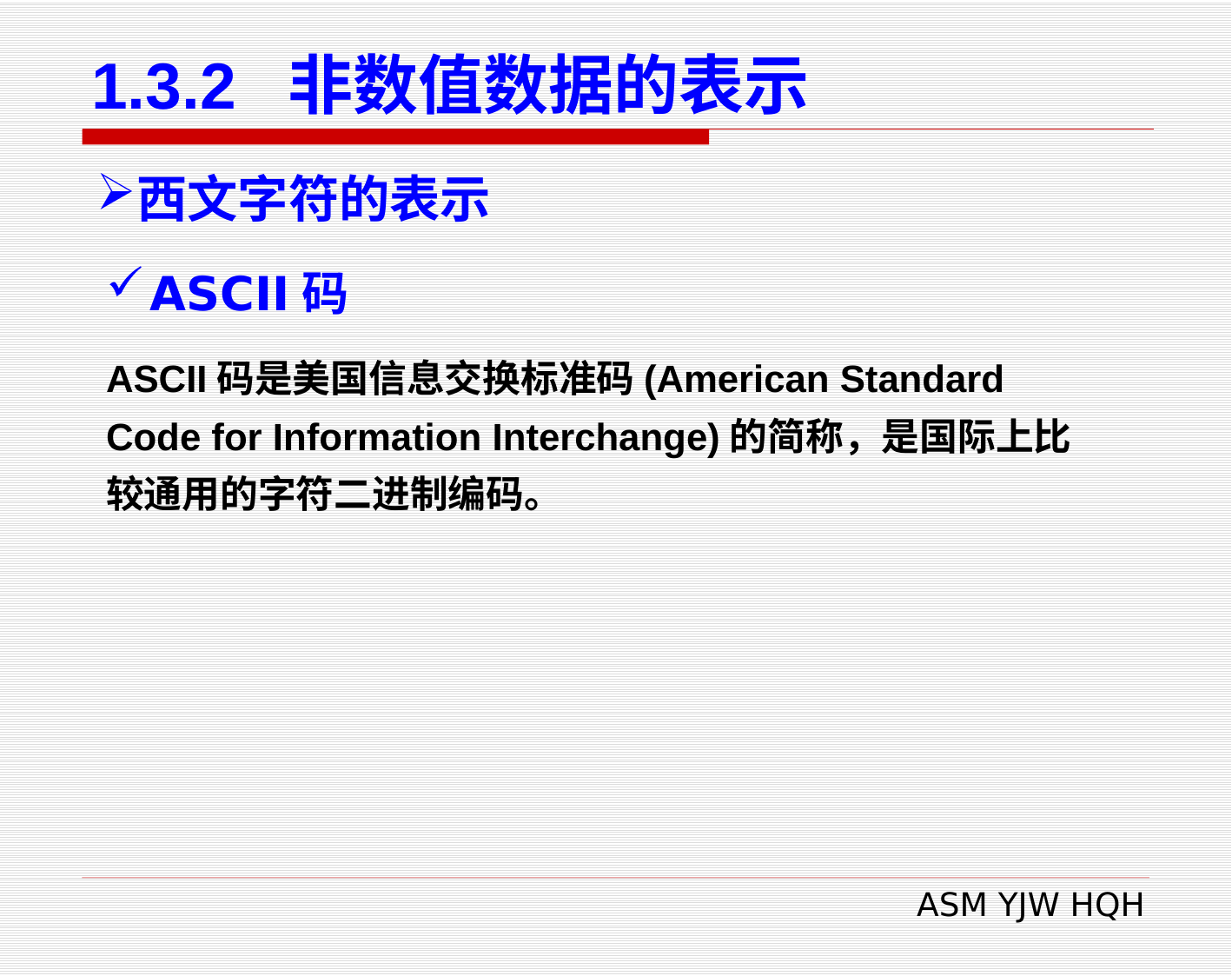

# 1.3.2  非数值数据的表示
西文字符的表示
ASCII码
ASCII码是美国信息交换标准码(American Standard Code for Information Interchange)的简称，是国际上比较通用的字符二进制编码。